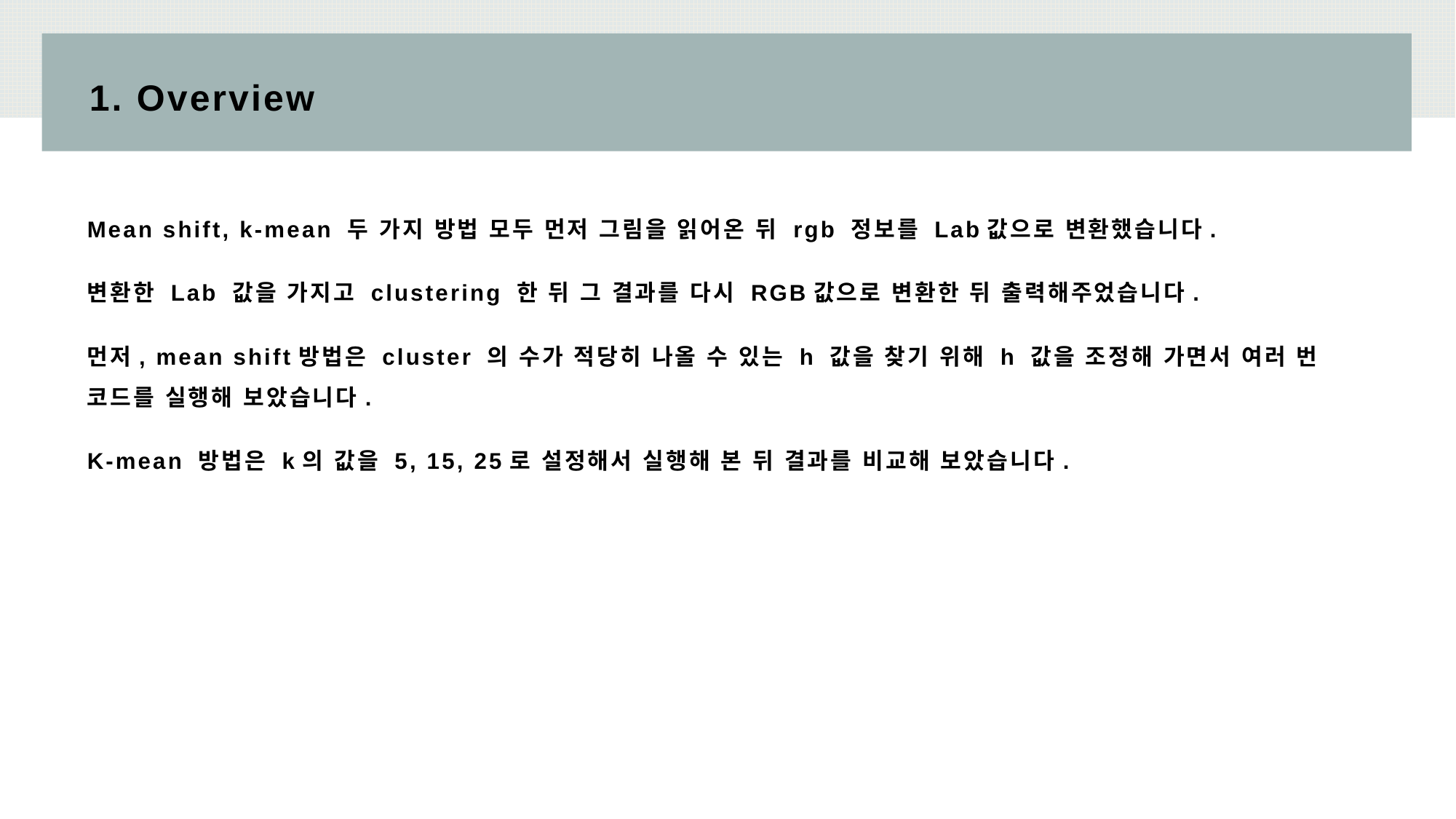

# 1. Overview
Mean shift, k-mean 두 가지 방법 모두 먼저 그림을 읽어온 뒤 rgb 정보를 Lab값으로 변환했습니다.
변환한 Lab 값을 가지고 clustering 한 뒤 그 결과를 다시 RGB값으로 변환한 뒤 출력해주었습니다.
먼저, mean shift방법은 cluster 의 수가 적당히 나올 수 있는 h 값을 찾기 위해 h 값을 조정해 가면서 여러 번 코드를 실행해 보았습니다.
K-mean 방법은 k의 값을 5, 15, 25로 설정해서 실행해 본 뒤 결과를 비교해 보았습니다.